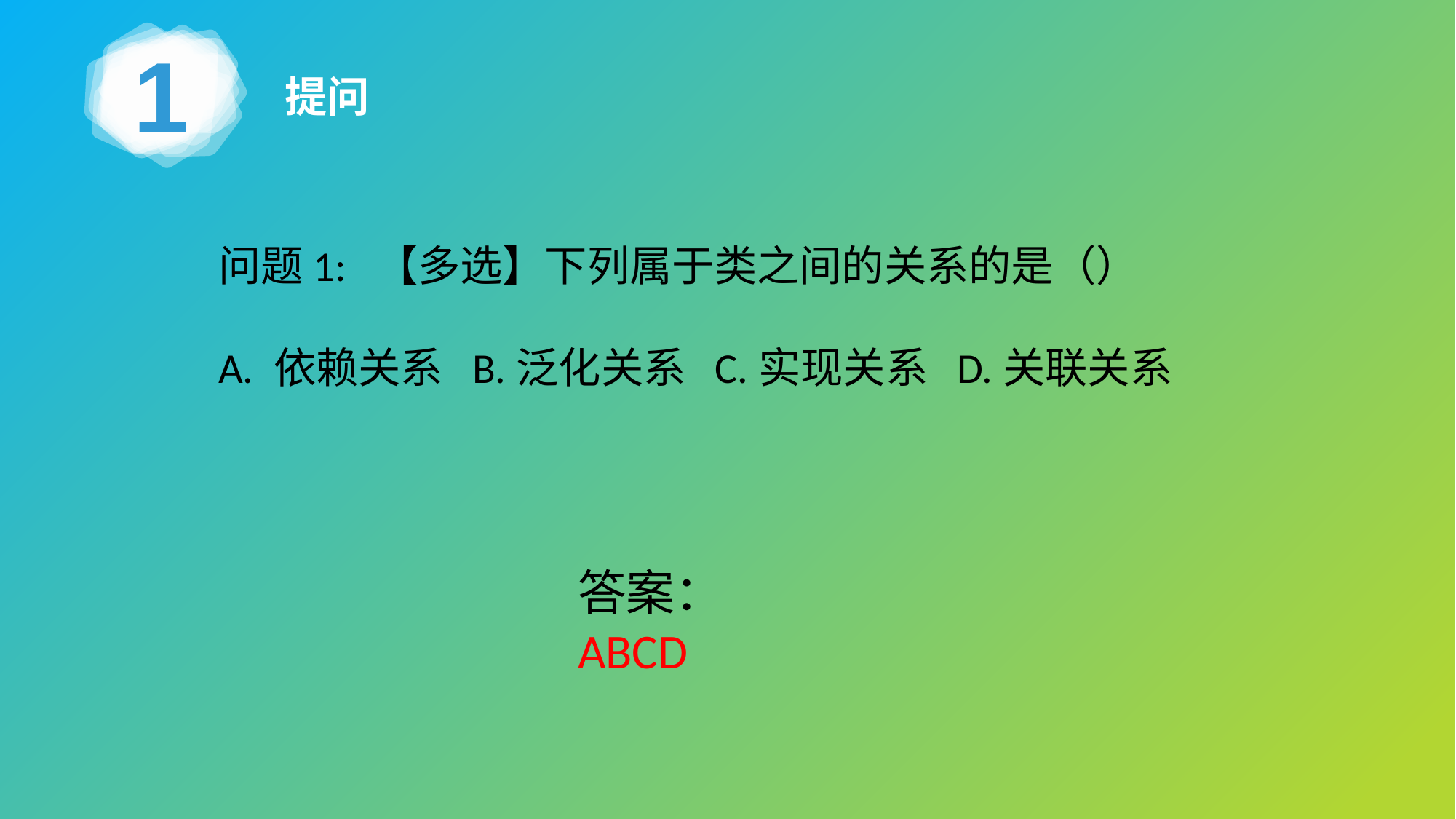

1

提问
问题1:  【多选】下列属于类之间的关系的是（）

A. 依赖关系  B.泛化关系  C.实现关系  D.关联关系
答案：ABCD